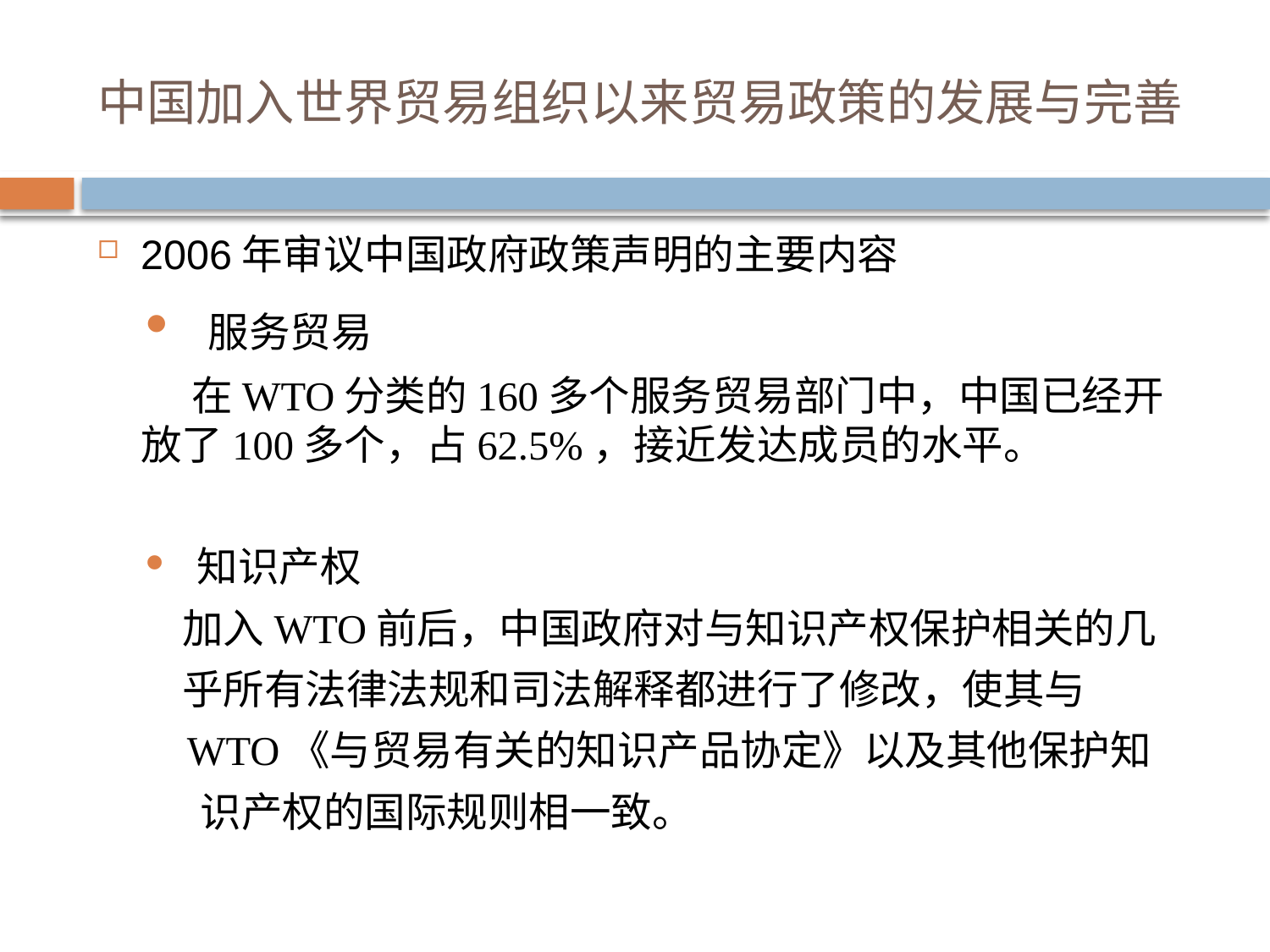

# 中国加入世界贸易组织以来贸易政策的发展与完善
2006年审议中国政府政策声明的主要内容
  服务贸易
    在WTO分类的160多个服务贸易部门中，中国已经开放了100多个，占62.5%，接近发达成员的水平。

  知识产权
   加入WTO前后，中国政府对与知识产权保护相关的几
   乎所有法律法规和司法解释都进行了修改，使其与
    WTO《与贸易有关的知识产品协定》以及其他保护知
     识产权的国际规则相一致。